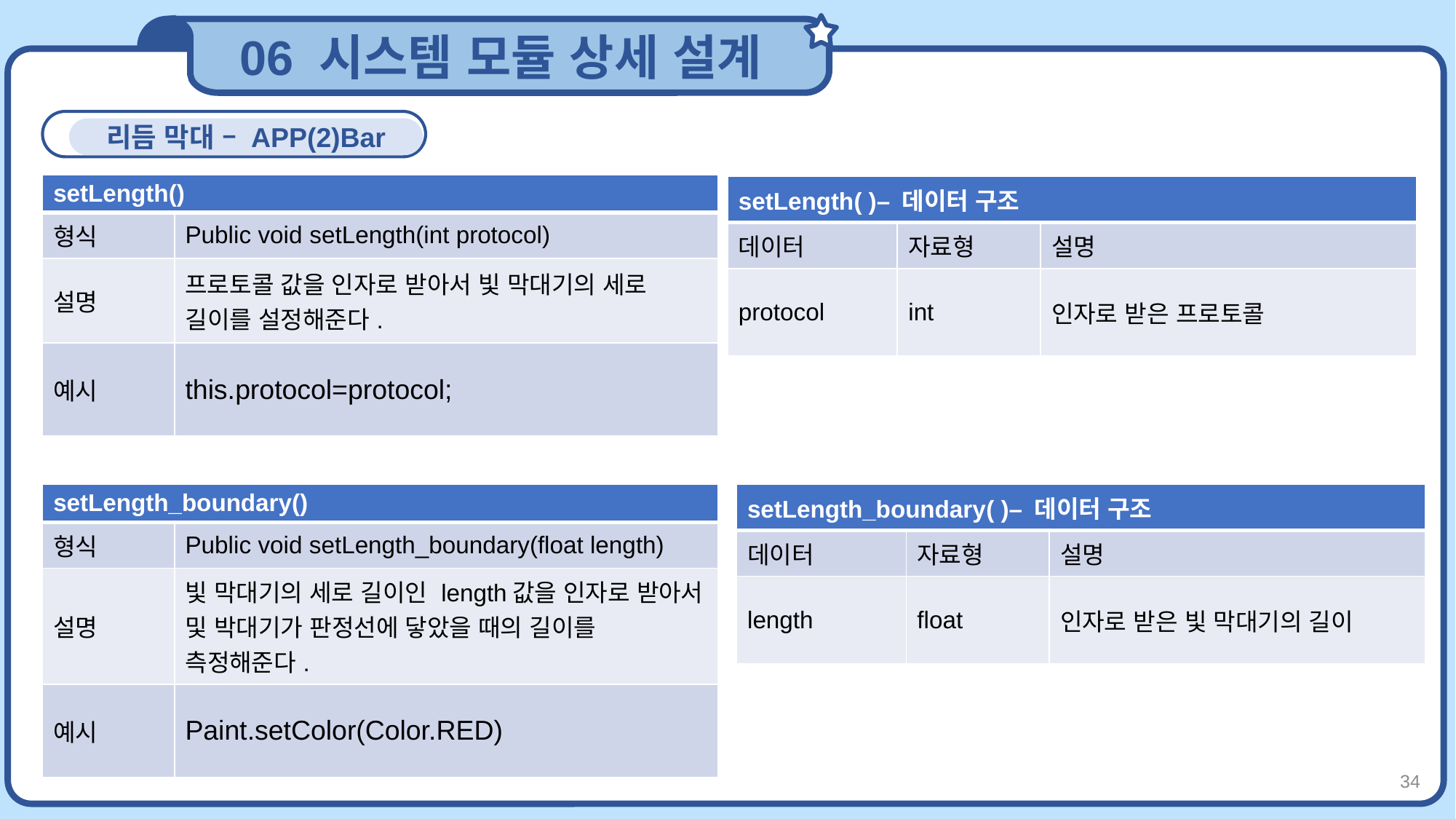

06 시스템 모듈 상세 설계

CONTENTS
리듬 막대 – APP(2)Bar
| setLength() |  |
| --- | --- |
| 형식 | Public void setLength(int protocol) |
| 설명 | 프로토콜 값을 인자로 받아서 빛 막대기의 세로 길이를 설정해준다. |
| 예시 | this.protocol=protocol; |
| setLength( )– 데이터 구조 |  |  |
| --- | --- | --- |
| 데이터 | 자료형 | 설명 |
| protocol | int | 인자로 받은 프로토콜 |
| setLength\_boundary() |  |
| --- | --- |
| 형식 | Public void setLength\_boundary(float length) |
| 설명 | 빛 막대기의 세로 길이인 length값을 인자로 받아서 및 박대기가 판정선에 닿았을 때의 길이를 측정해준다. |
| 예시 | Paint.setColor(Color.RED) |
| setLength\_boundary( )– 데이터 구조 |  |  |
| --- | --- | --- |
| 데이터 | 자료형 | 설명 |
| length | float | 인자로 받은 빛 막대기의 길이 |
34